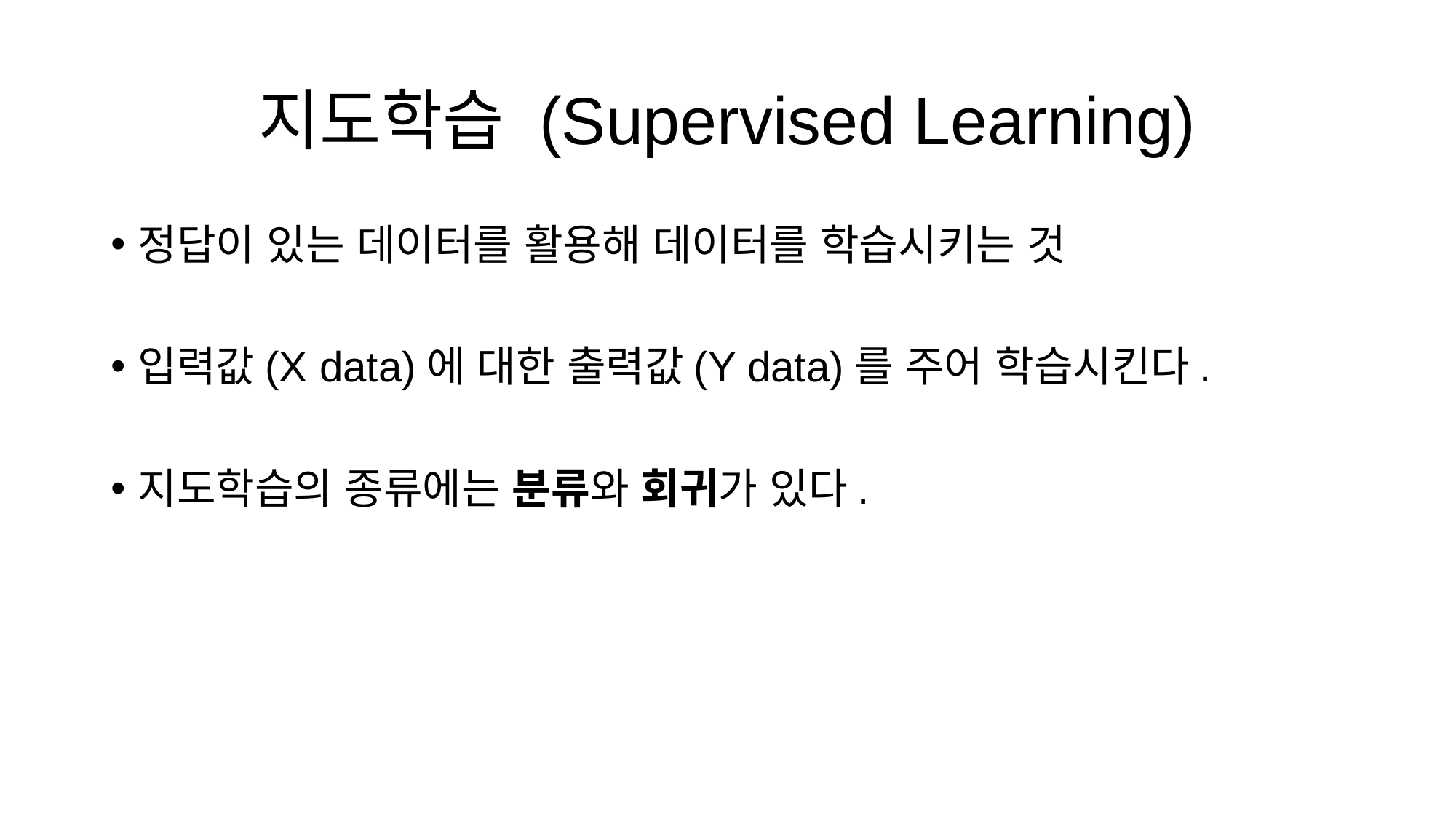

# 지도학습 (Supervised Learning)
정답이 있는 데이터를 활용해 데이터를 학습시키는 것

입력값(X data)에 대한 출력값(Y data)를 주어 학습시킨다.

지도학습의 종류에는 분류와 회귀가 있다.